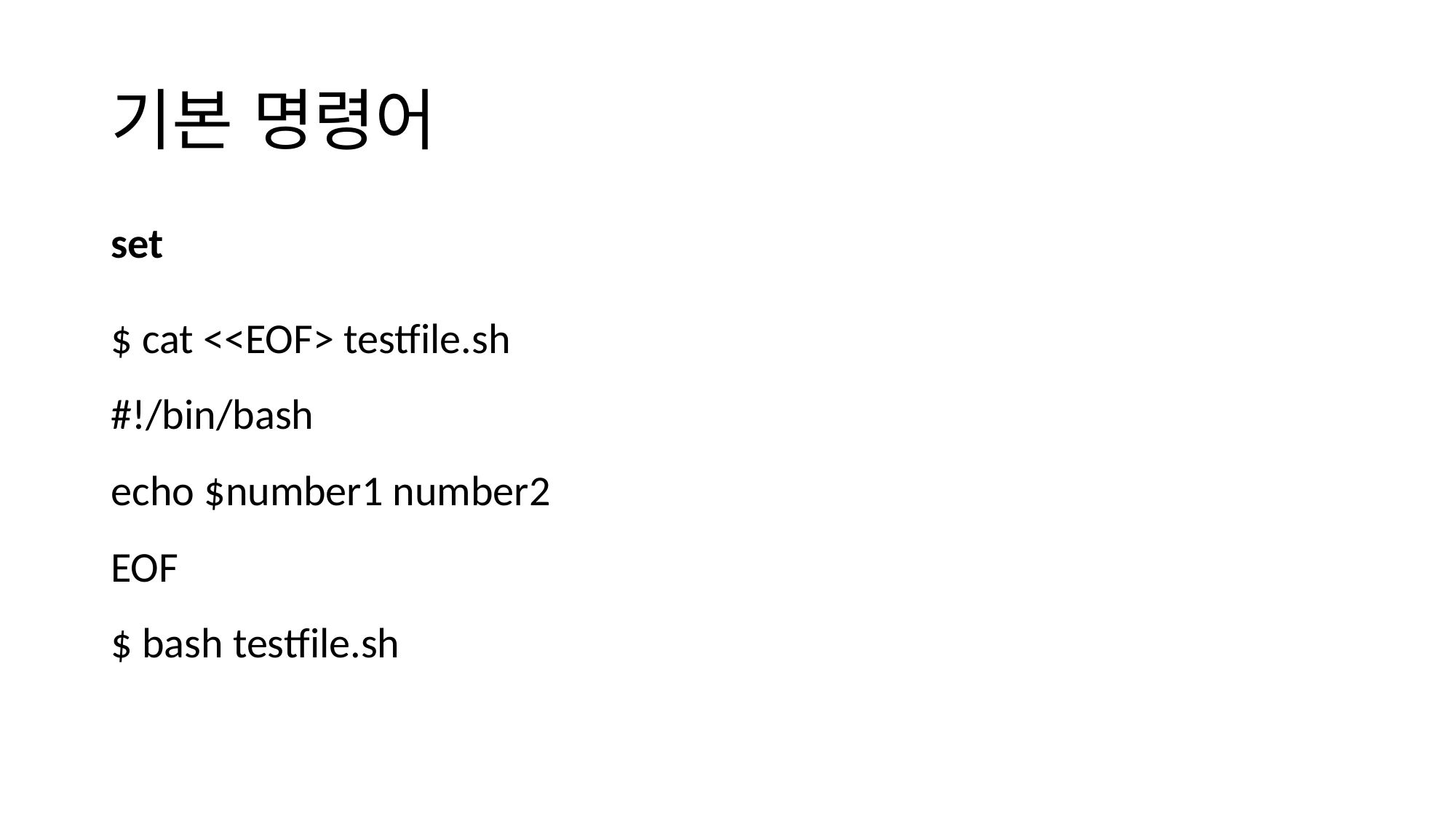

# 기본 명령어
set
$ cat <<EOF> testfile.sh
#!/bin/bash
echo $number1 number2
EOF
$ bash testfile.sh